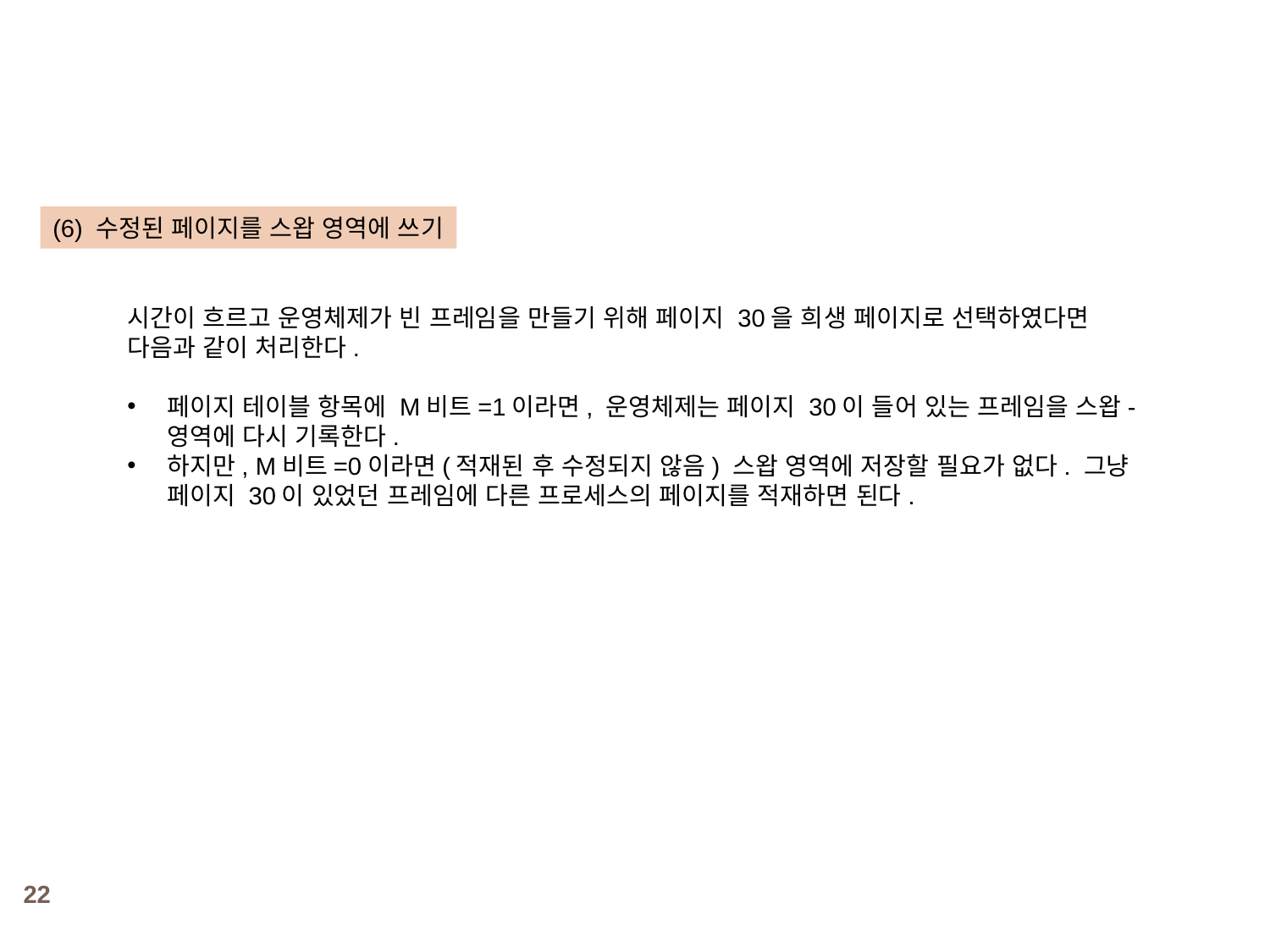

(6) 수정된 페이지를 스왑 영역에 쓰기
시간이 흐르고 운영체제가 빈 프레임을 만들기 위해 페이지 30을 희생 페이지로 선택하였다면 다음과 같이 처리한다.

페이지 테이블 항목에 M비트=1이라면, 운영체제는 페이지 30이 들어 있는 프레임을 스왑-영역에 다시 기록한다.
하지만, M비트=0이라면(적재된 후 수정되지 않음) 스왑 영역에 저장할 필요가 없다. 그냥 페이지 30이 있었던 프레임에 다른 프로세스의 페이지를 적재하면 된다.

22